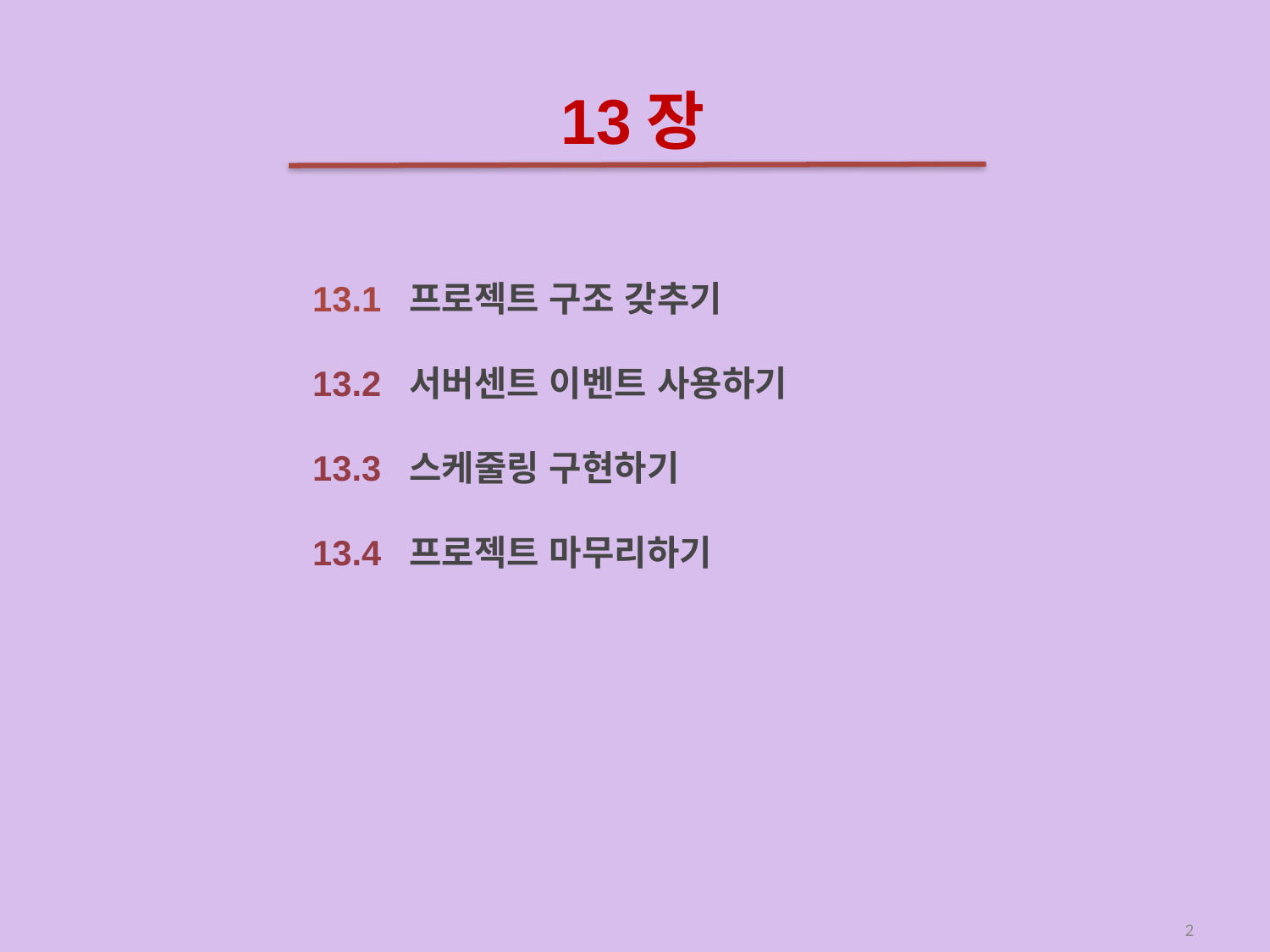

# 13장
13.1  프로젝트 구조 갖추기
13.2  서버센트 이벤트 사용하기
13.3  스케줄링 구현하기
13.4  프로젝트 마무리하기
2